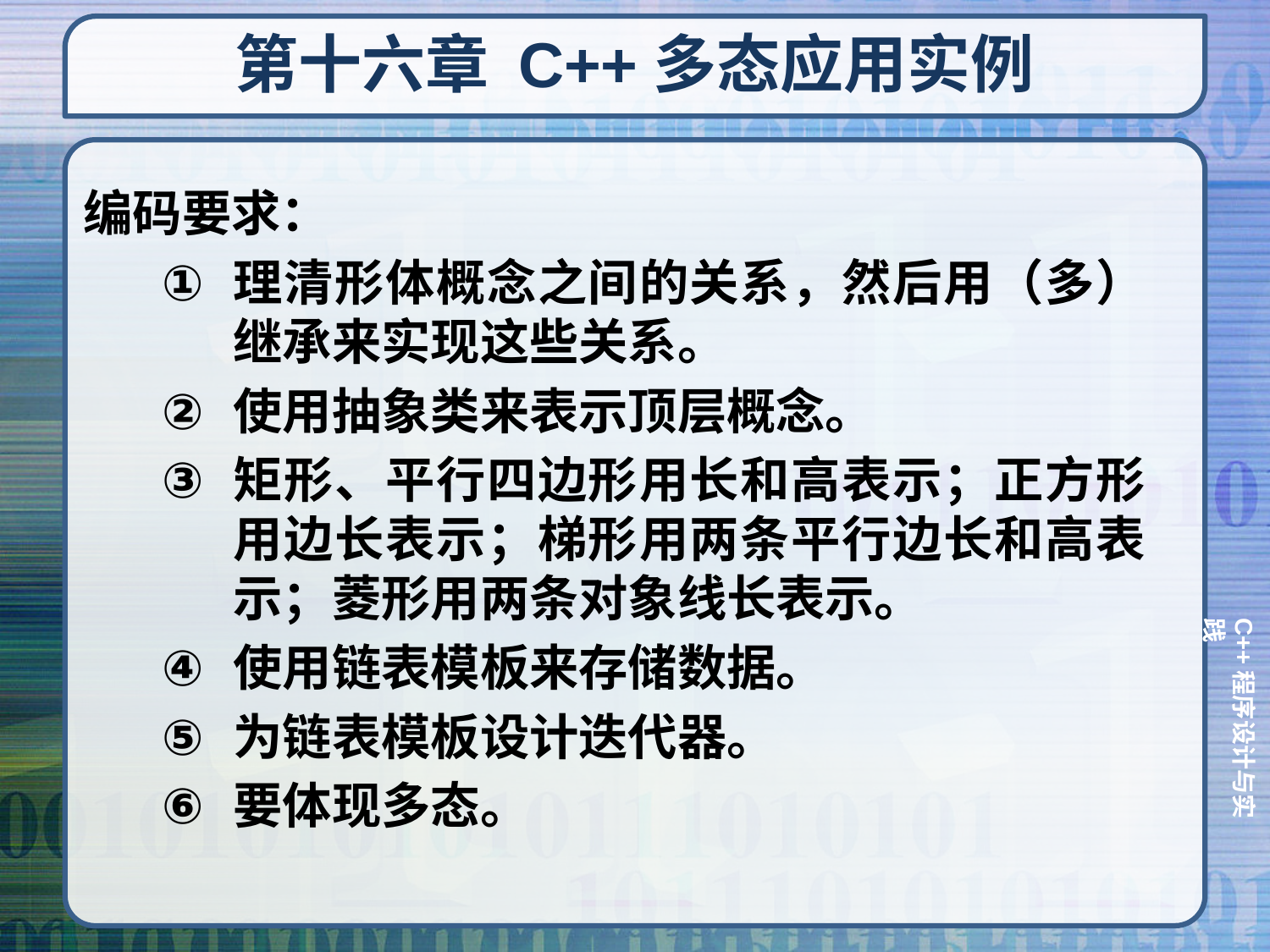

# 第十六章 C++多态应用实例
编码要求：
理清形体概念之间的关系，然后用（多）继承来实现这些关系。
使用抽象类来表示顶层概念。
矩形、平行四边形用长和高表示；正方形用边长表示；梯形用两条平行边长和高表示；菱形用两条对象线长表示。
使用链表模板来存储数据。
为链表模板设计迭代器。
要体现多态。